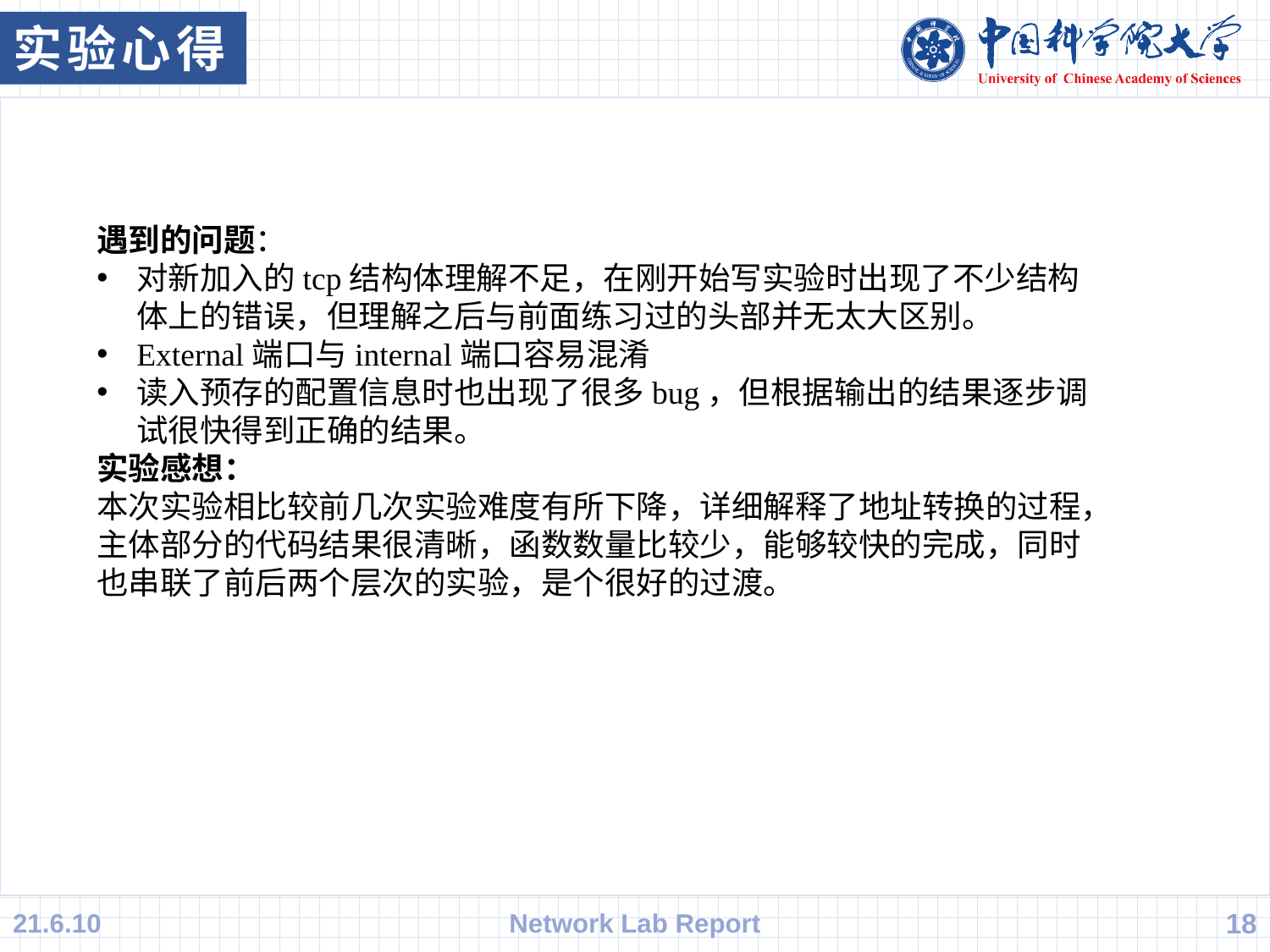

实验心得
遇到的问题：
对新加入的tcp结构体理解不足，在刚开始写实验时出现了不少结构体上的错误，但理解之后与前面练习过的头部并无太大区别。
External端口与internal端口容易混淆
读入预存的配置信息时也出现了很多bug，但根据输出的结果逐步调试很快得到正确的结果。
实验感想：
本次实验相比较前几次实验难度有所下降，详细解释了地址转换的过程，主体部分的代码结果很清晰，函数数量比较少，能够较快的完成，同时也串联了前后两个层次的实验，是个很好的过渡。
21.6.10
Network Lab Report
18